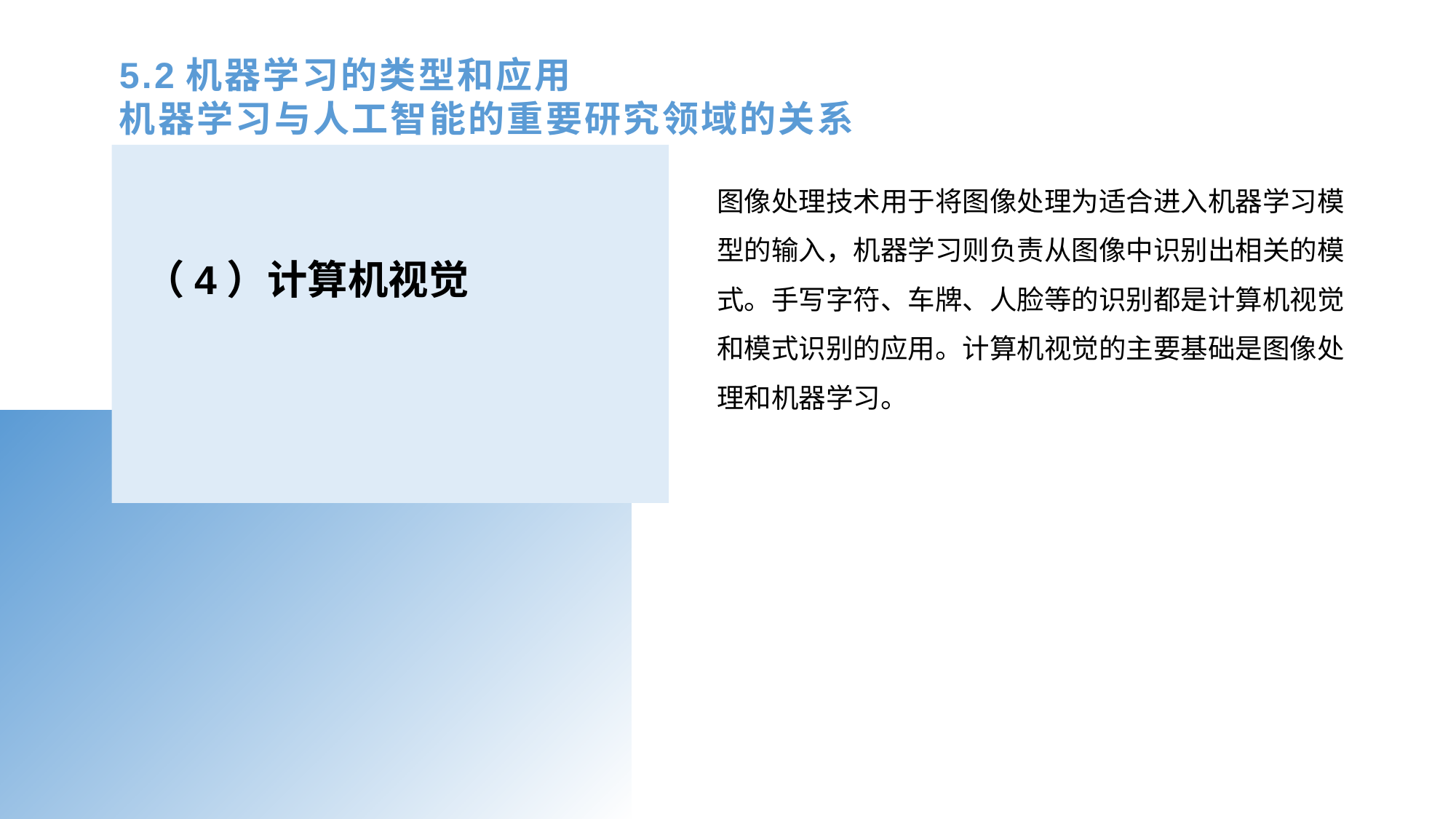

5.2机器学习的类型和应用
机器学习与人工智能的重要研究领域的关系

图像处理技术用于将图像处理为适合进入机器学习模型的输入，机器学习则负责从图像中识别出相关的模式。手写字符、车牌、人脸等的识别都是计算机视觉和模式识别的应用。计算机视觉的主要基础是图像处理和机器学习。
（4）计算机视觉